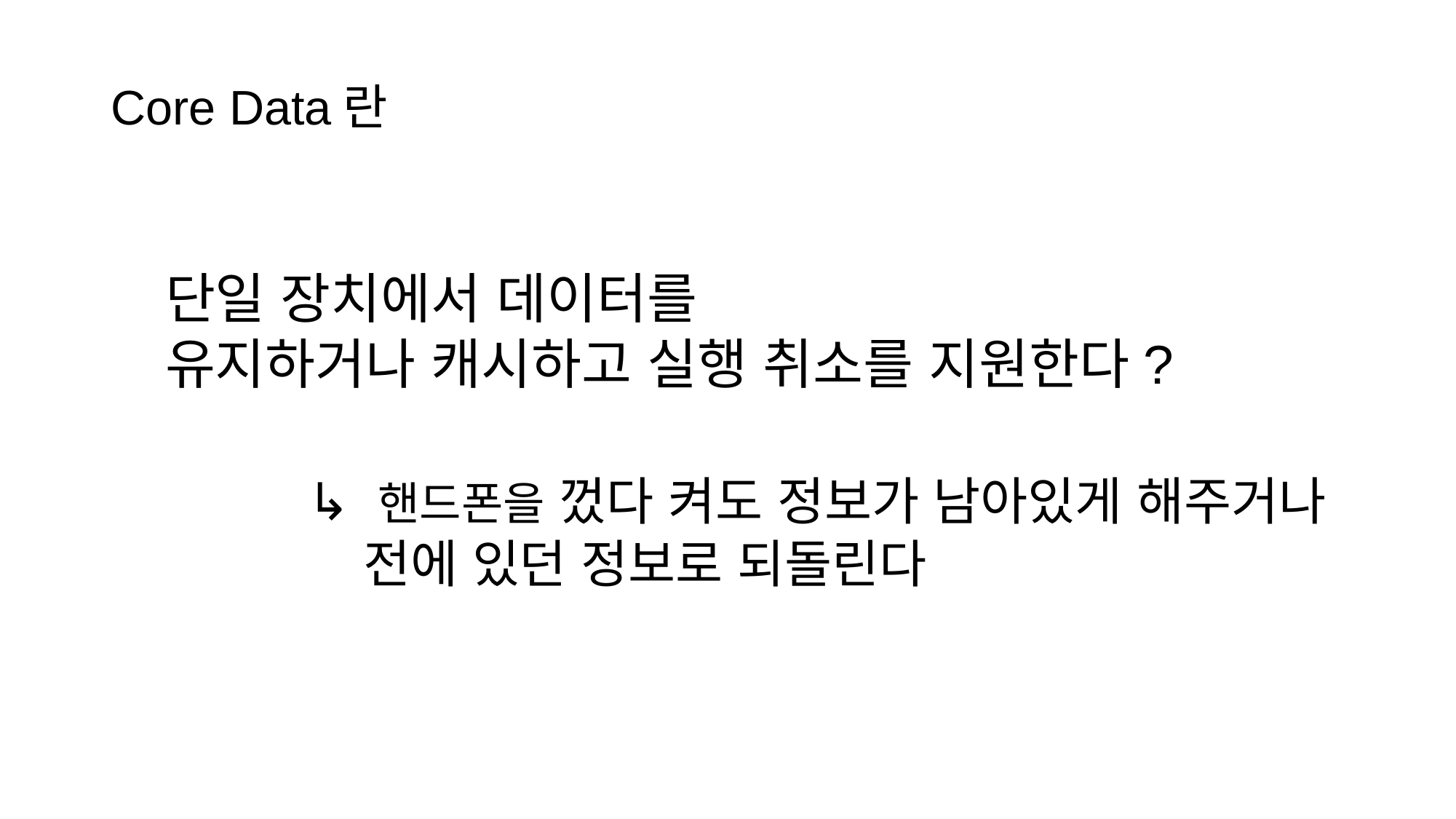

Core Data란
단일 장치에서 데이터를
유지하거나 캐시하고 실행 취소를 지원한다?
 ↳ 핸드폰을 껐다 켜도 정보가 남아있게 해주거나
    전에 있던 정보로 되돌린다